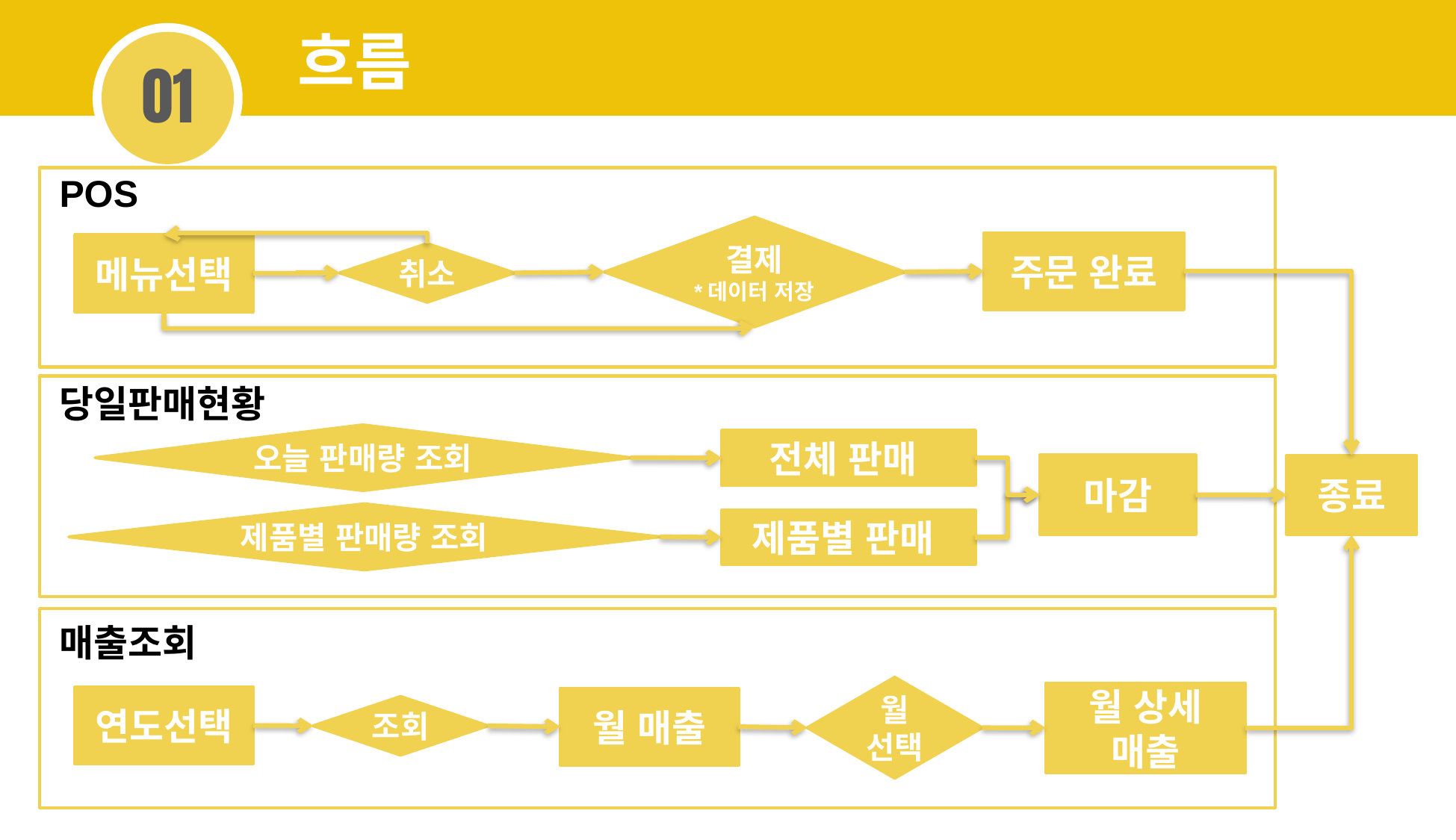

흐름

01
POS

결제
*데이터 저장
주문 완료
메뉴선택
취소
당일판매현황

마감
오늘 판매량 조회
전체 판매
종료
제품별 판매량 조회
제품별 판매

월 상세
매출
연도선택
조회
매출조회
월 선택
월 매출